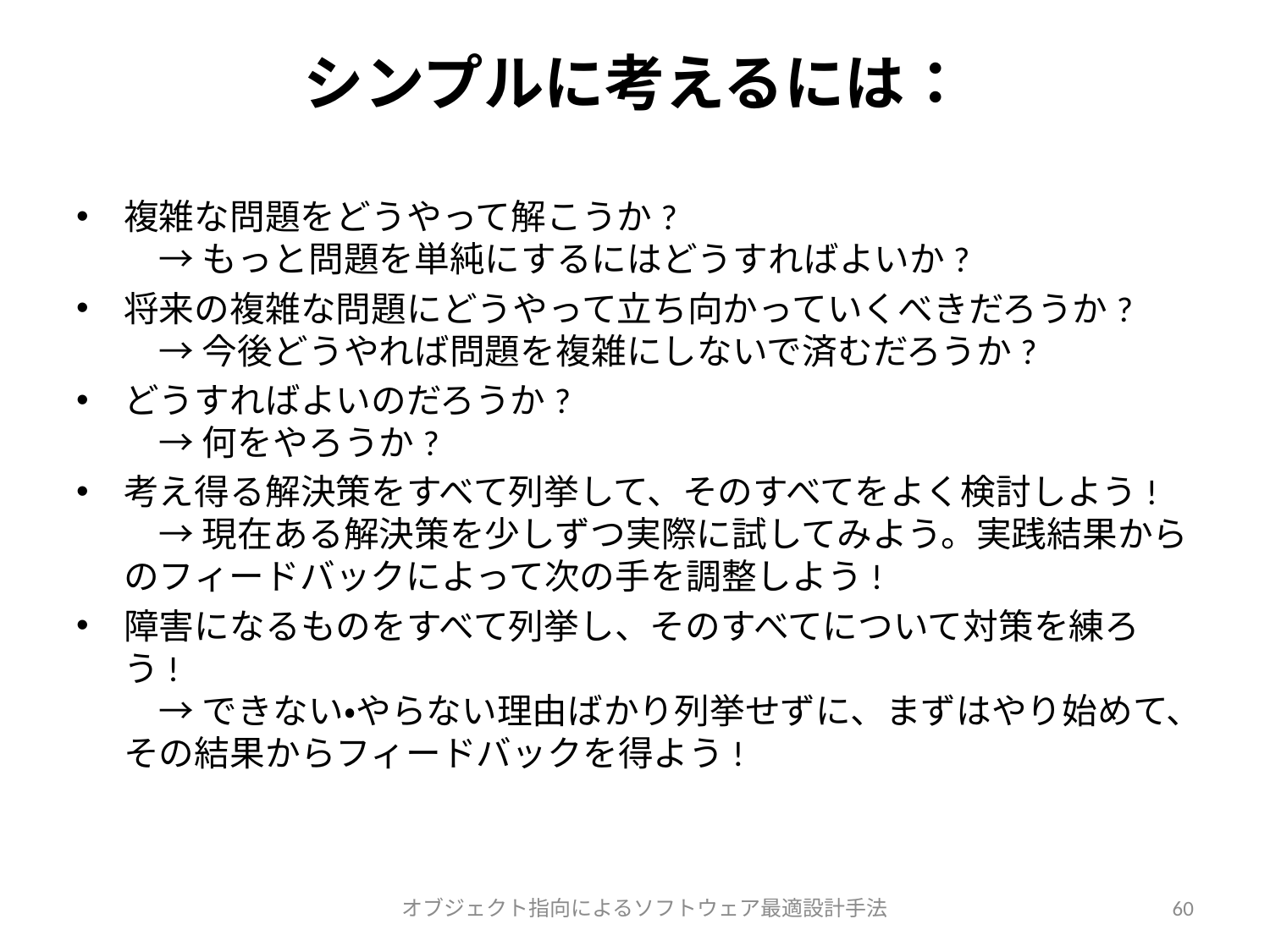

# シンプルに考えるには：
複雑な問題をどうやって解こうか?
　→ もっと問題を単純にするにはどうすればよいか?
将来の複雑な問題にどうやって立ち向かっていくべきだろうか?
　→ 今後どうやれば問題を複雑にしないで済むだろうか?
どうすればよいのだろうか?
　→ 何をやろうか?
考え得る解決策をすべて列挙して、そのすべてをよく検討しよう!
　→ 現在ある解決策を少しずつ実際に試してみよう。実践結果からのフィードバックによって次の手を調整しよう!
障害になるものをすべて列挙し、そのすべてについて対策を練ろう!
　→ できない・やらない理由ばかり列挙せずに、まずはやり始めて、その結果からフィードバックを得よう!
オブジェクト指向によるソフトウェア最適設計手法
60